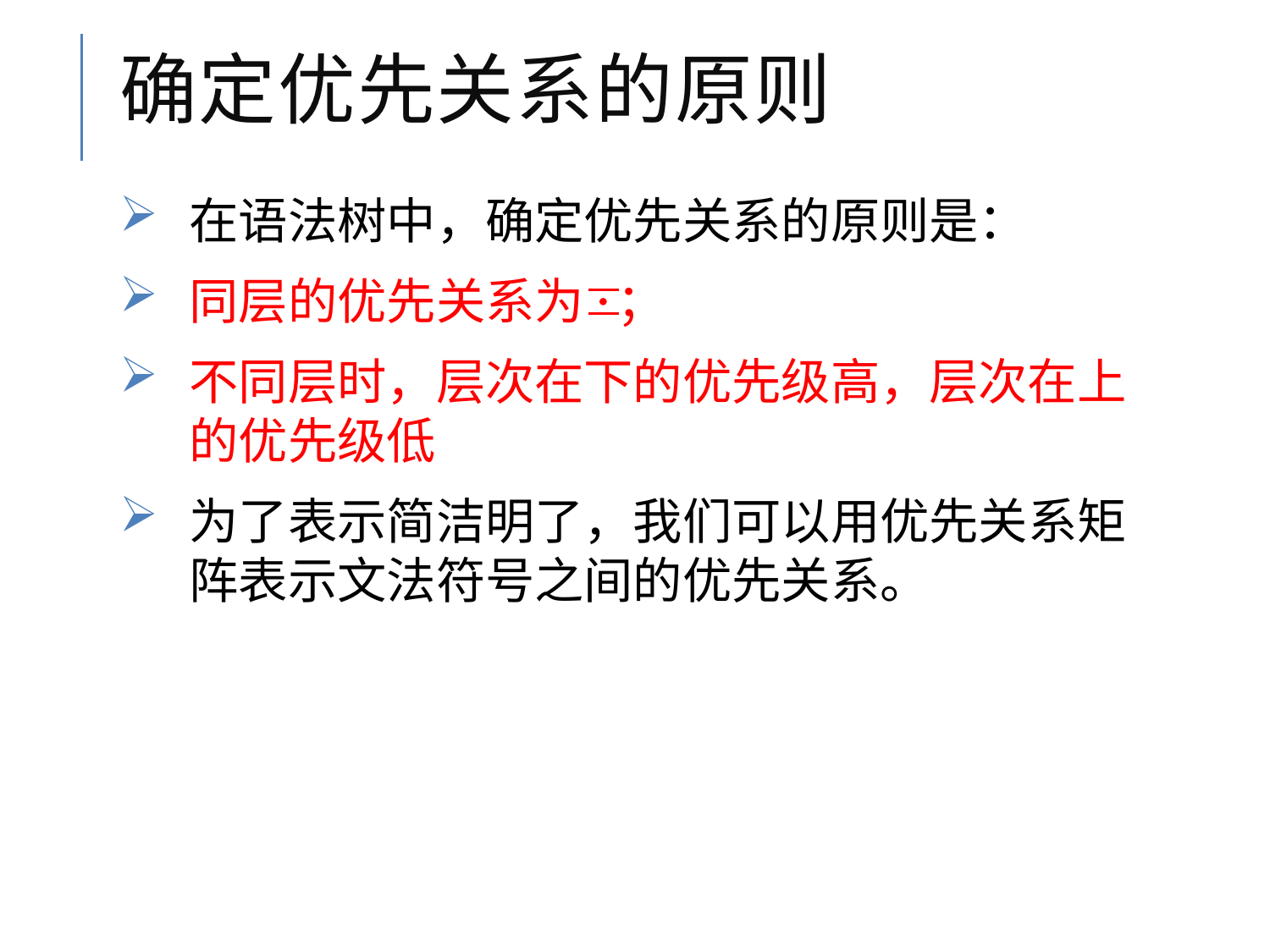

# 确定优先关系的原则
在语法树中，确定优先关系的原则是：
同层的优先关系为   ；
不同层时，层次在下的优先级高，层次在上的优先级低
为了表示简洁明了，我们可以用优先关系矩阵表示文法符号之间的优先关系。

19